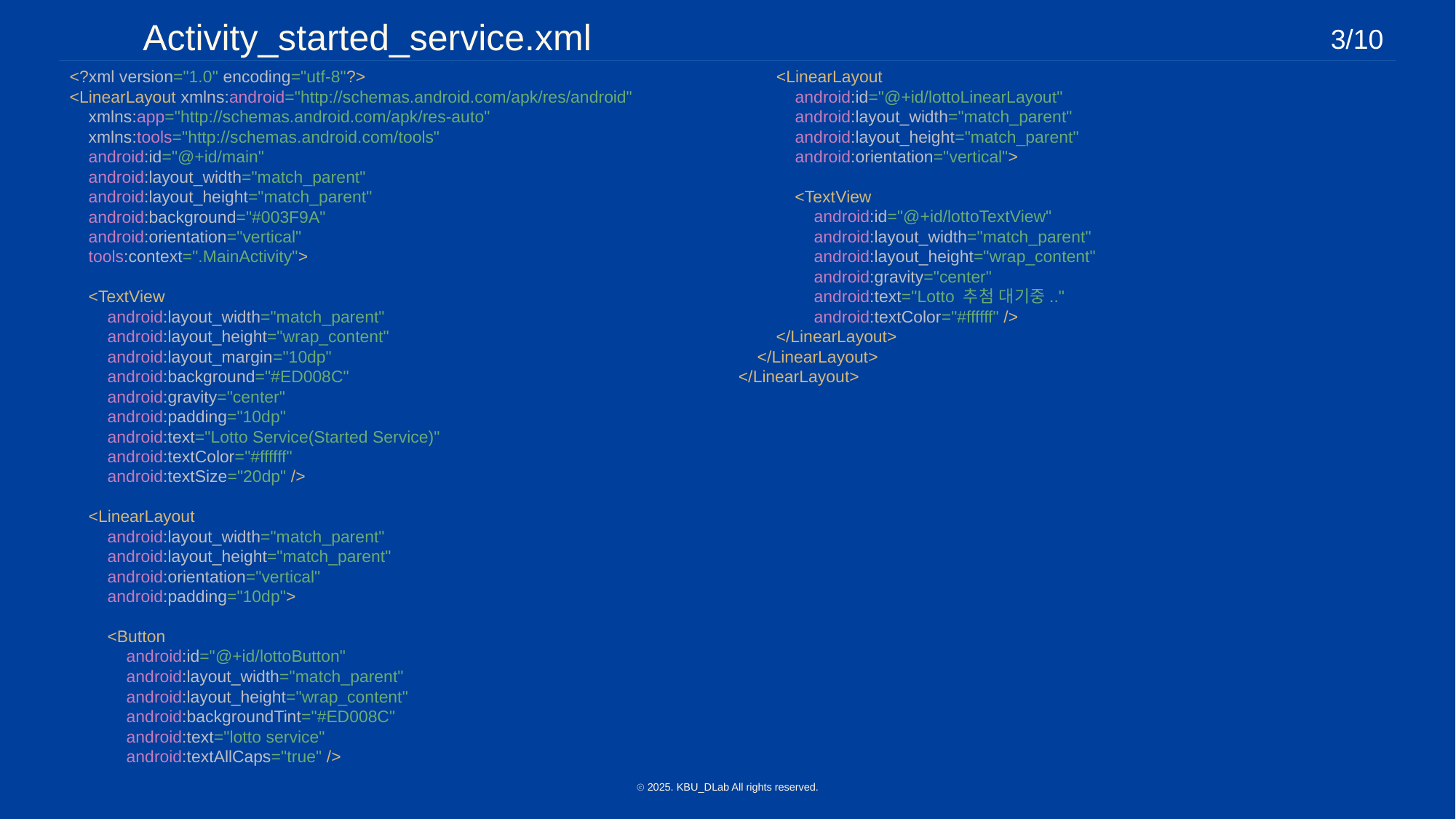

Activity_started_service.xml
3/10
        <LinearLayout
            android:id="@+id/lottoLinearLayout"
            android:layout_width="match_parent"
            android:layout_height="match_parent"
            android:orientation="vertical">
            <TextView
                android:id="@+id/lottoTextView"
                android:layout_width="match_parent"
                android:layout_height="wrap_content"
                android:gravity="center"
                android:text="Lotto 추첨 대기중.."
                android:textColor="#ffffff" />
        </LinearLayout>
    </LinearLayout>
</LinearLayout>
<?xml version="1.0" encoding="utf-8"?>
<LinearLayout xmlns:android="http://schemas.android.com/apk/res/android"
    xmlns:app="http://schemas.android.com/apk/res-auto"
    xmlns:tools="http://schemas.android.com/tools"
    android:id="@+id/main"
    android:layout_width="match_parent"
    android:layout_height="match_parent"
    android:background="#003F9A"
    android:orientation="vertical"
    tools:context=".MainActivity">
    <TextView
        android:layout_width="match_parent"
        android:layout_height="wrap_content"
        android:layout_margin="10dp"
        android:background="#ED008C"
        android:gravity="center"
        android:padding="10dp"
        android:text="Lotto Service(Started Service)"
        android:textColor="#ffffff"
        android:textSize="20dp" />
    <LinearLayout
        android:layout_width="match_parent"
        android:layout_height="match_parent"
        android:orientation="vertical"
        android:padding="10dp">
        <Button
            android:id="@+id/lottoButton"
            android:layout_width="match_parent"
            android:layout_height="wrap_content"
            android:backgroundTint="#ED008C"
            android:text="lotto service"
            android:textAllCaps="true" />